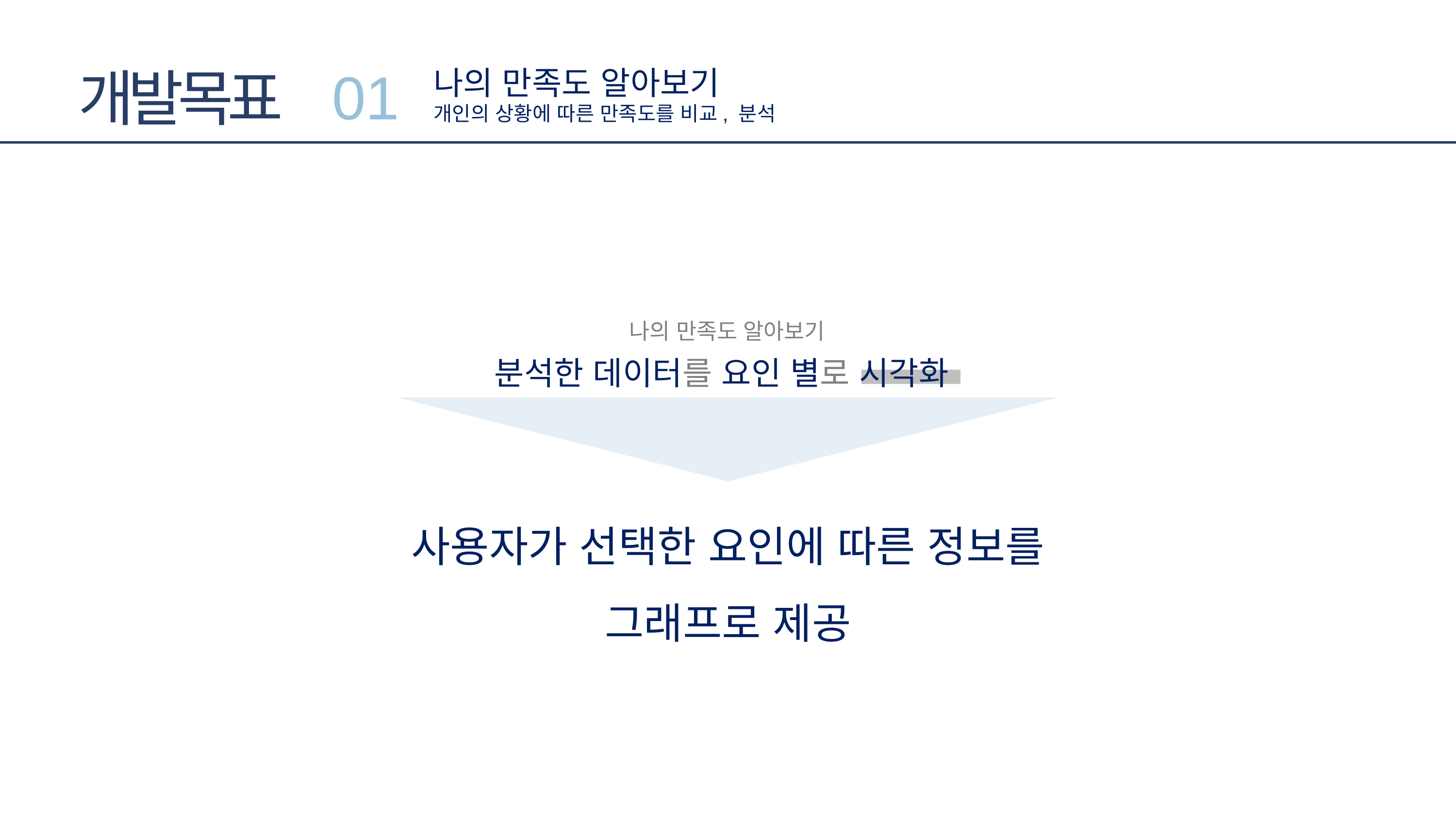

개발목표
01
나의 만족도 알아보기
개인의 상황에 따른 만족도를 비교, 분석
나의 만족도 알아보기

분석한 데이터를 요인 별로 시각화
사용자가 선택한 요인에 따른 정보를
그래프로 제공